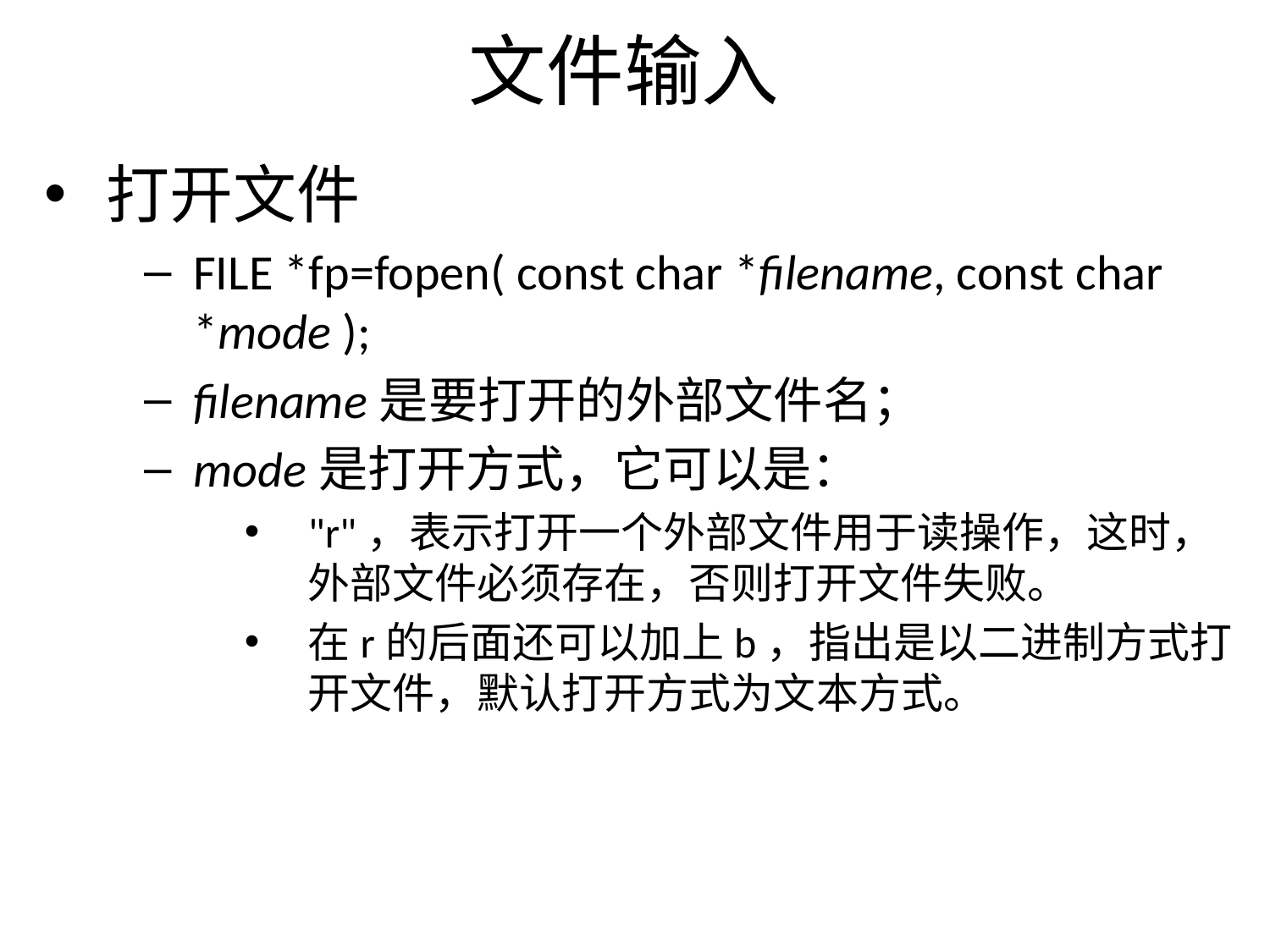

# 文件输入
打开文件
FILE *fp=fopen( const char *filename, const char *mode );
filename是要打开的外部文件名；
mode是打开方式，它可以是：
"r"，表示打开一个外部文件用于读操作，这时，外部文件必须存在，否则打开文件失败。
在r的后面还可以加上b，指出是以二进制方式打开文件，默认打开方式为文本方式。